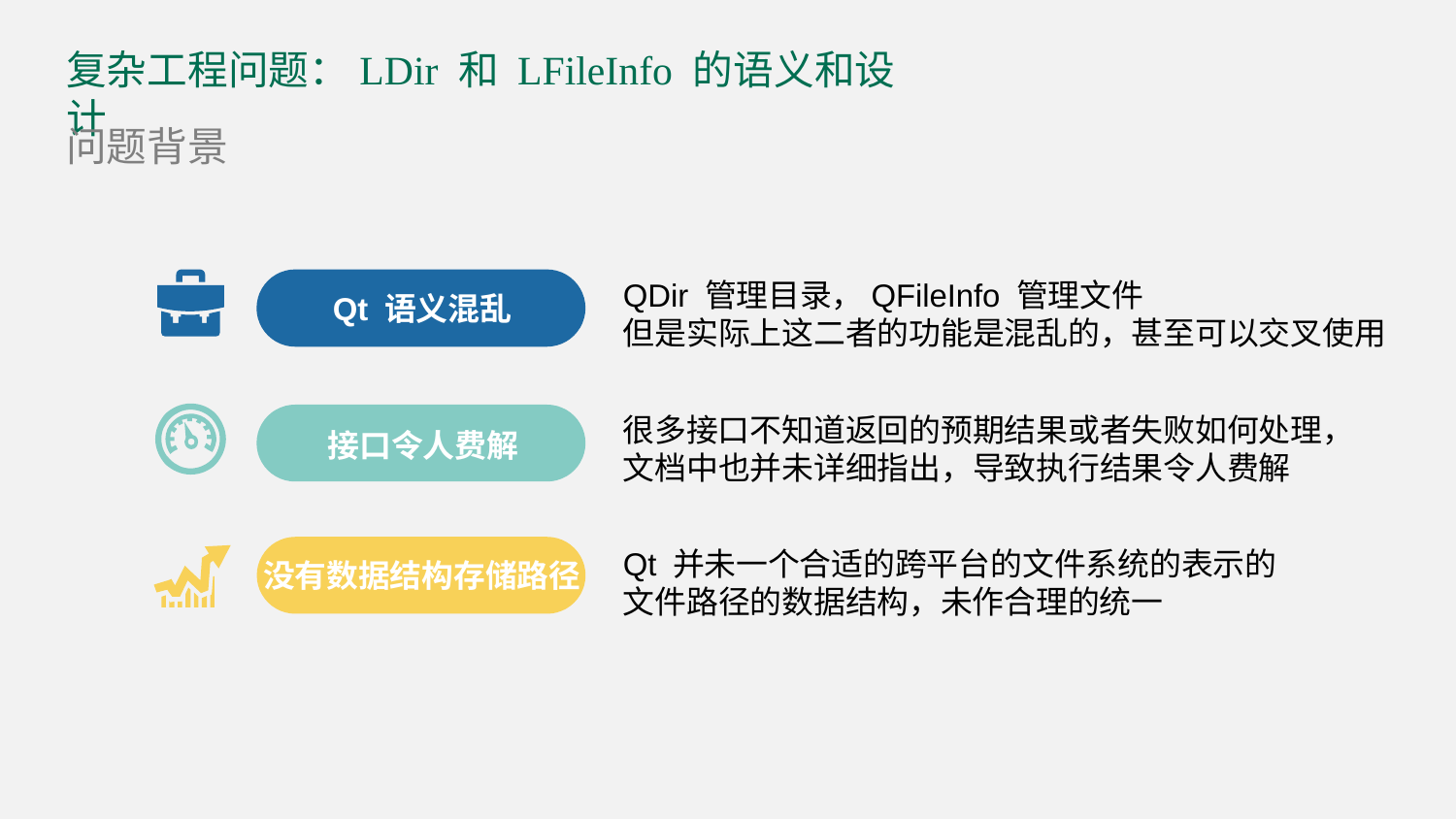

复杂工程问题：LDir 和 LFileInfo 的语义和设计
问题背景
QDir 管理目录，QFileInfo 管理文件
但是实际上这二者的功能是混乱的，甚至可以交叉使用

Qt 语义混乱
很多接口不知道返回的预期结果或者失败如何处理，文档中也并未详细指出，导致执行结果令人费解

接口令人费解

Qt 并未一个合适的跨平台的文件系统的表示的文件路径的数据结构，未作合理的统一

没有数据结构存储路径